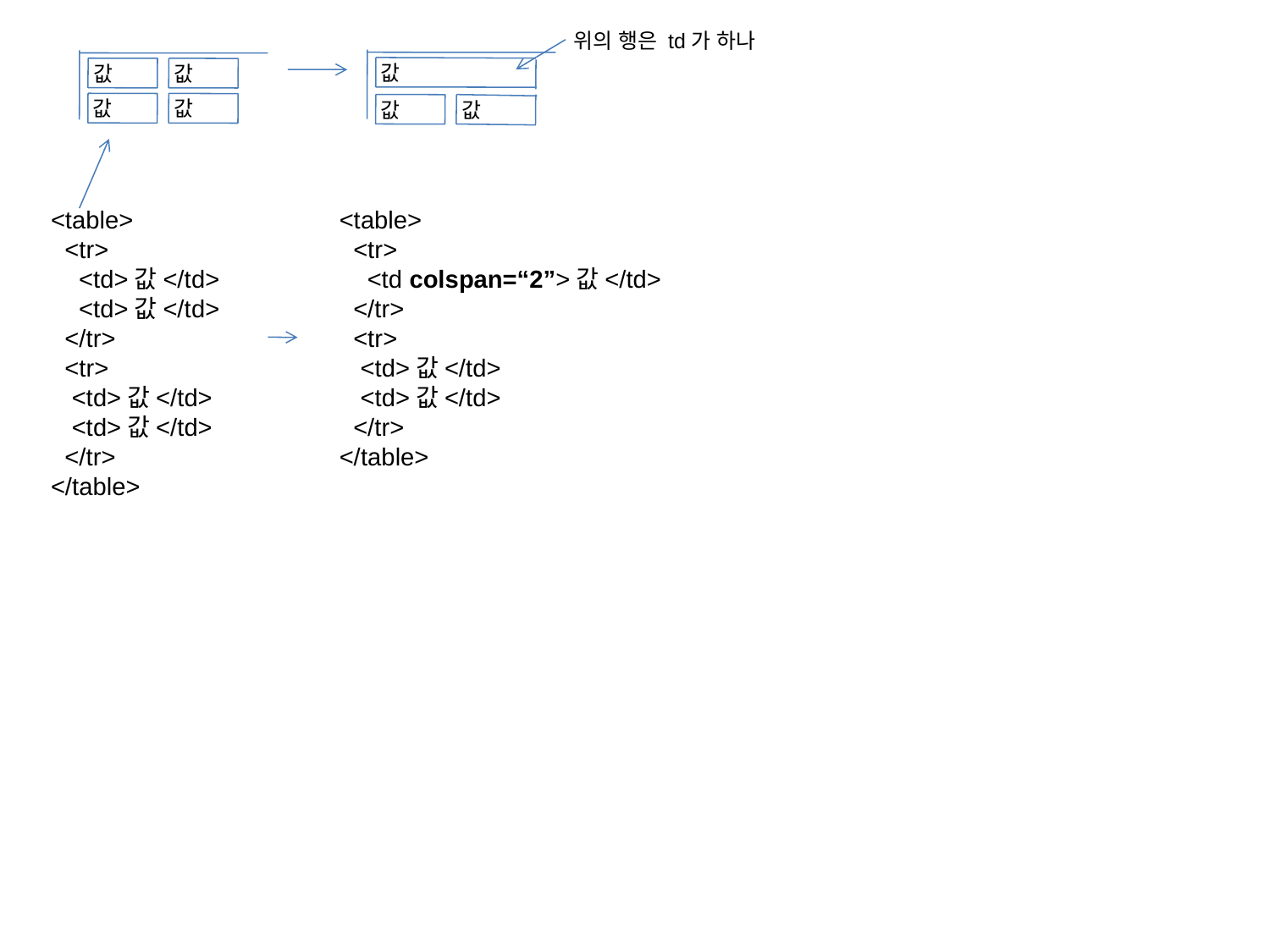

위의 행은 td가 하나
값
값
값
값
값
값
값
<table>
  <tr>
    <td>값</td>
    <td>값</td>
  </tr>
  <tr>
   <td>값</td>
   <td>값</td>
  </tr>
</table>
<table>
  <tr>
    <td colspan=“2”>값</td>
  </tr>
  <tr>
   <td>값</td>
   <td>값</td>
  </tr>
</table>